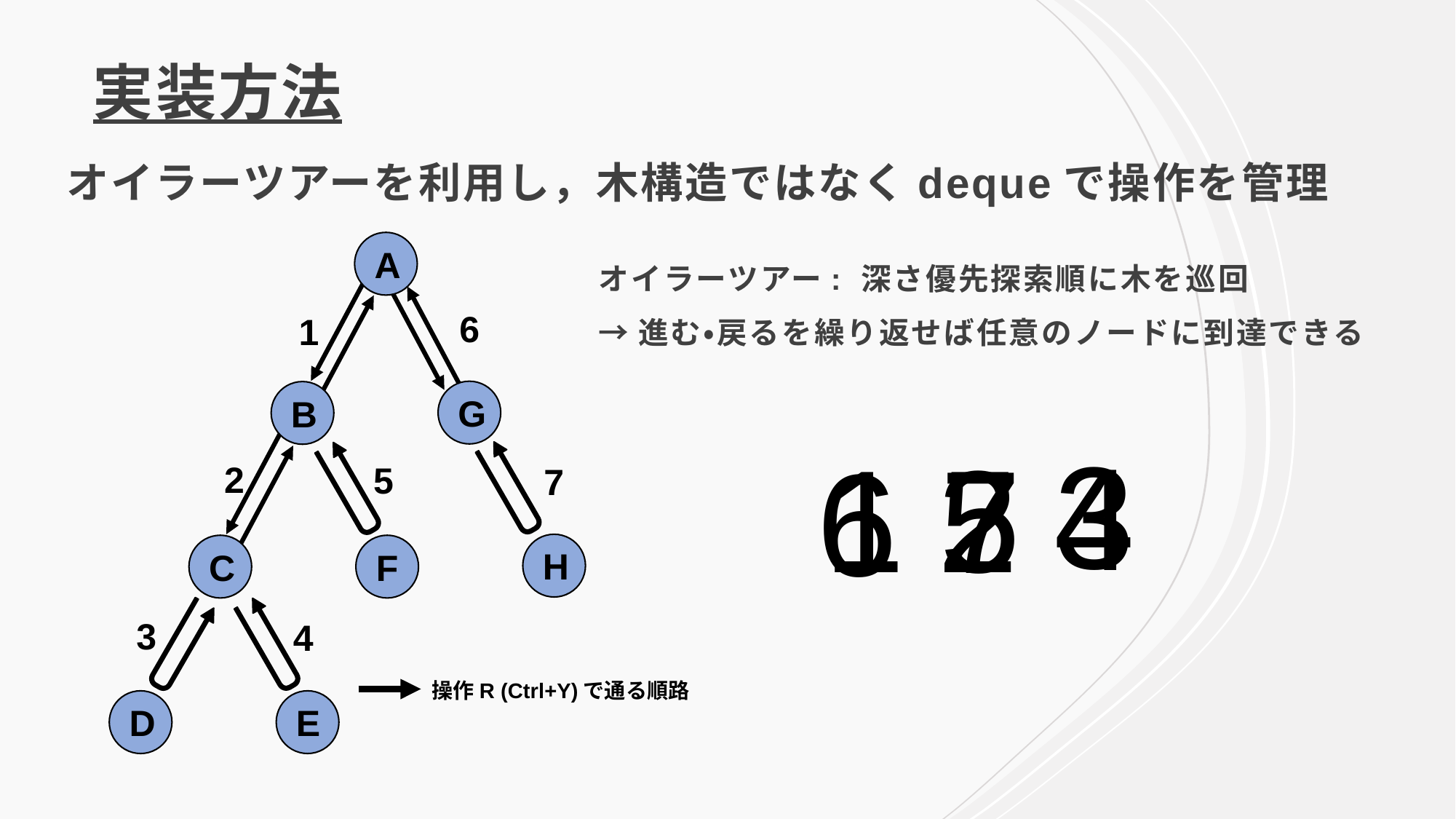

# 実装方法
オイラーツアーを利用し，木構造ではなくdequeで操作を管理

A
6
1
G
B

2
5
7
H
C
F

3
4
操作R (Ctrl+Y)で通る順路
D
E
オイラーツアー: 深さ優先探索順に木を巡回
→進む・戻るを繰り返せば任意のノードに到達できる

3
4
5
1
2
7
6